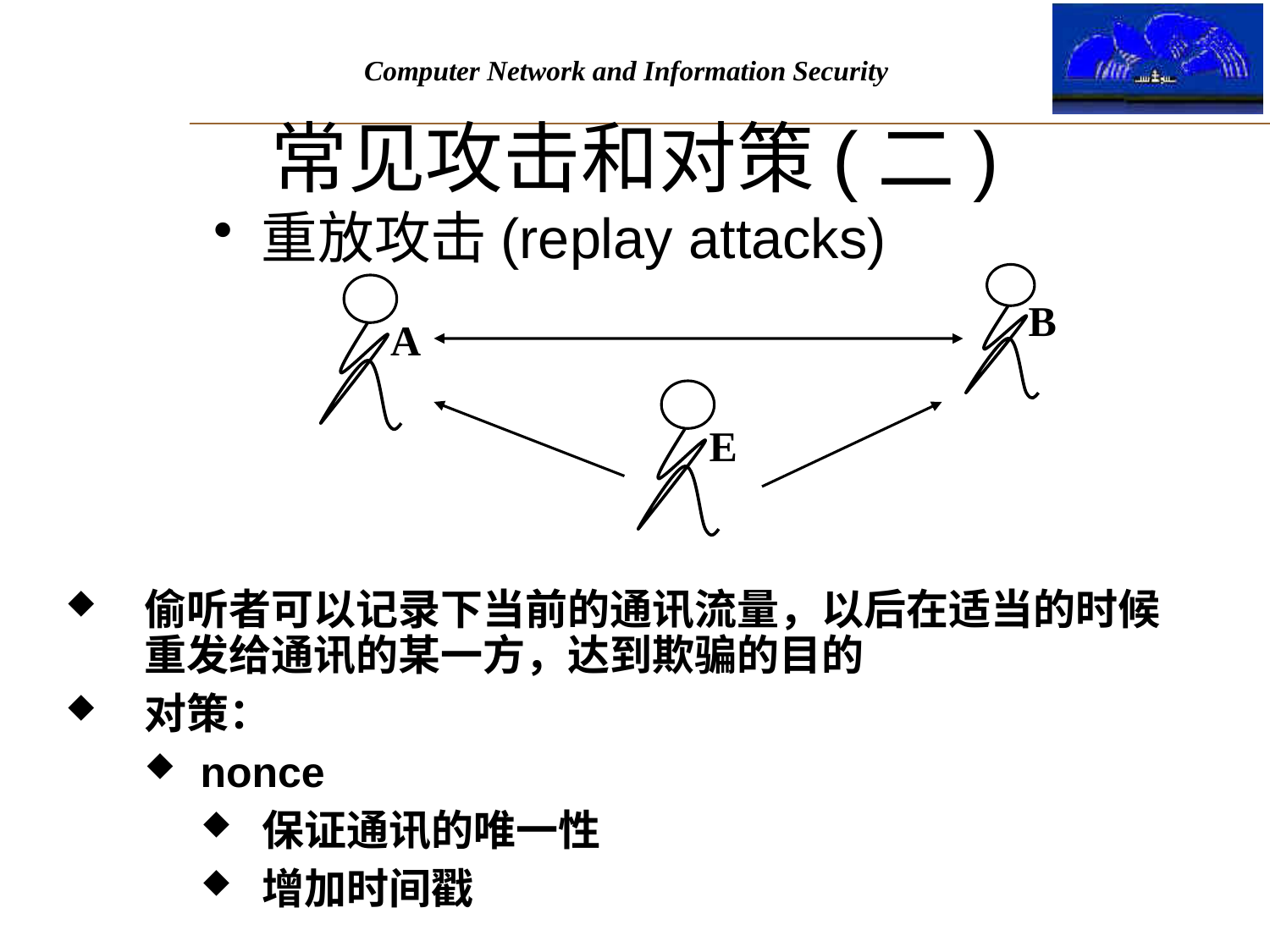

# 常见攻击和对策(二)
重放攻击(replay attacks)

B

A

E

偷听者可以记录下当前的通讯流量，以后在适当的时候重发给通讯的某一方，达到欺骗的目的
对策：
nonce
保证通讯的唯一性
增加时间戳